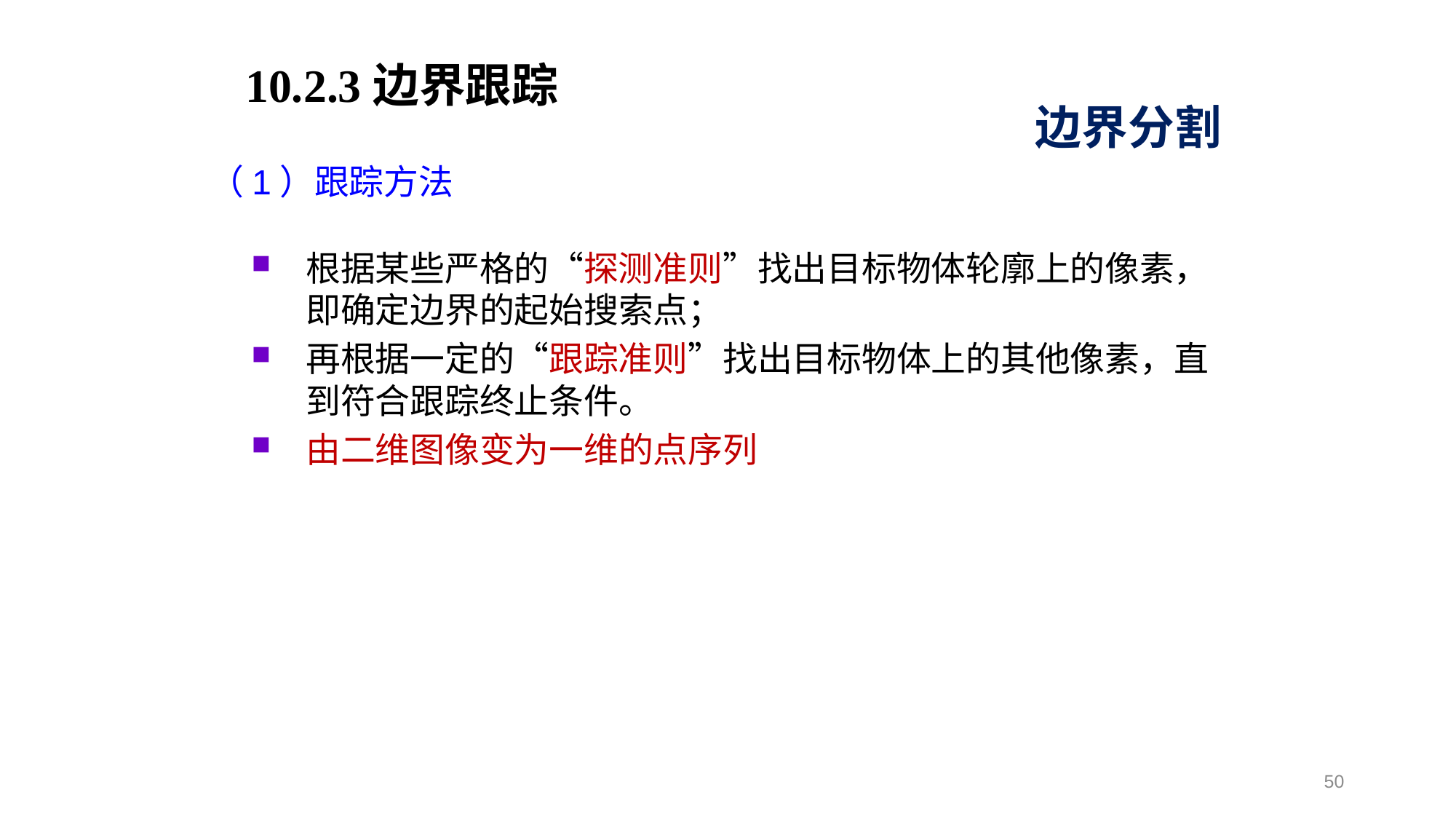

10.2.3边界跟踪
边界分割
（1）跟踪方法
根据某些严格的“探测准则”找出目标物体轮廓上的像素，即确定边界的起始搜索点；
再根据一定的“跟踪准则”找出目标物体上的其他像素，直到符合跟踪终止条件。
由二维图像变为一维的点序列
50